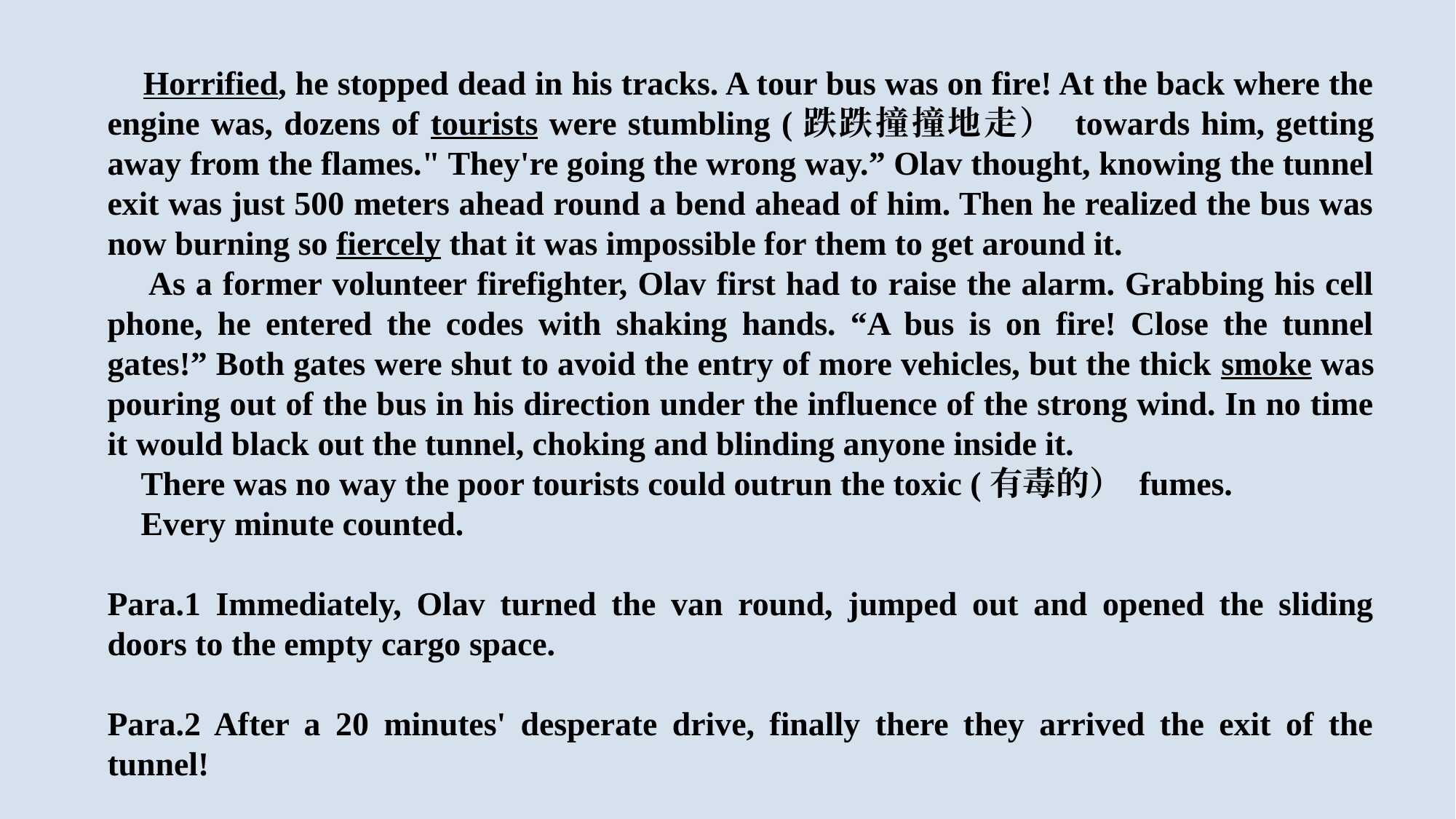

Horrified, he stopped dead in his tracks. A tour bus was on fire! At the back where the engine was, dozens of tourists were stumbling (跌跌撞撞地走） towards him, getting away from the flames." They're going the wrong way.” Olav thought, knowing the tunnel exit was just 500 meters ahead round a bend ahead of him. Then he realized the bus was now burning so fiercely that it was impossible for them to get around it.
    As a former volunteer firefighter, Olav first had to raise the alarm. Grabbing his cell phone, he entered the codes with shaking hands. “A bus is on fire! Close the tunnel gates!” Both gates were shut to avoid the entry of more vehicles, but the thick smoke was pouring out of the bus in his direction under the influence of the strong wind. In no time it would black out the tunnel, choking and blinding anyone inside it.
    There was no way the poor tourists could outrun the toxic (有毒的） fumes.
    Every minute counted.

Para.1 Immediately, Olav turned the van round, jumped out and opened the sliding doors to the empty cargo space.

Para.2 After a 20 minutes' desperate drive, finally there they arrived the exit of the tunnel!